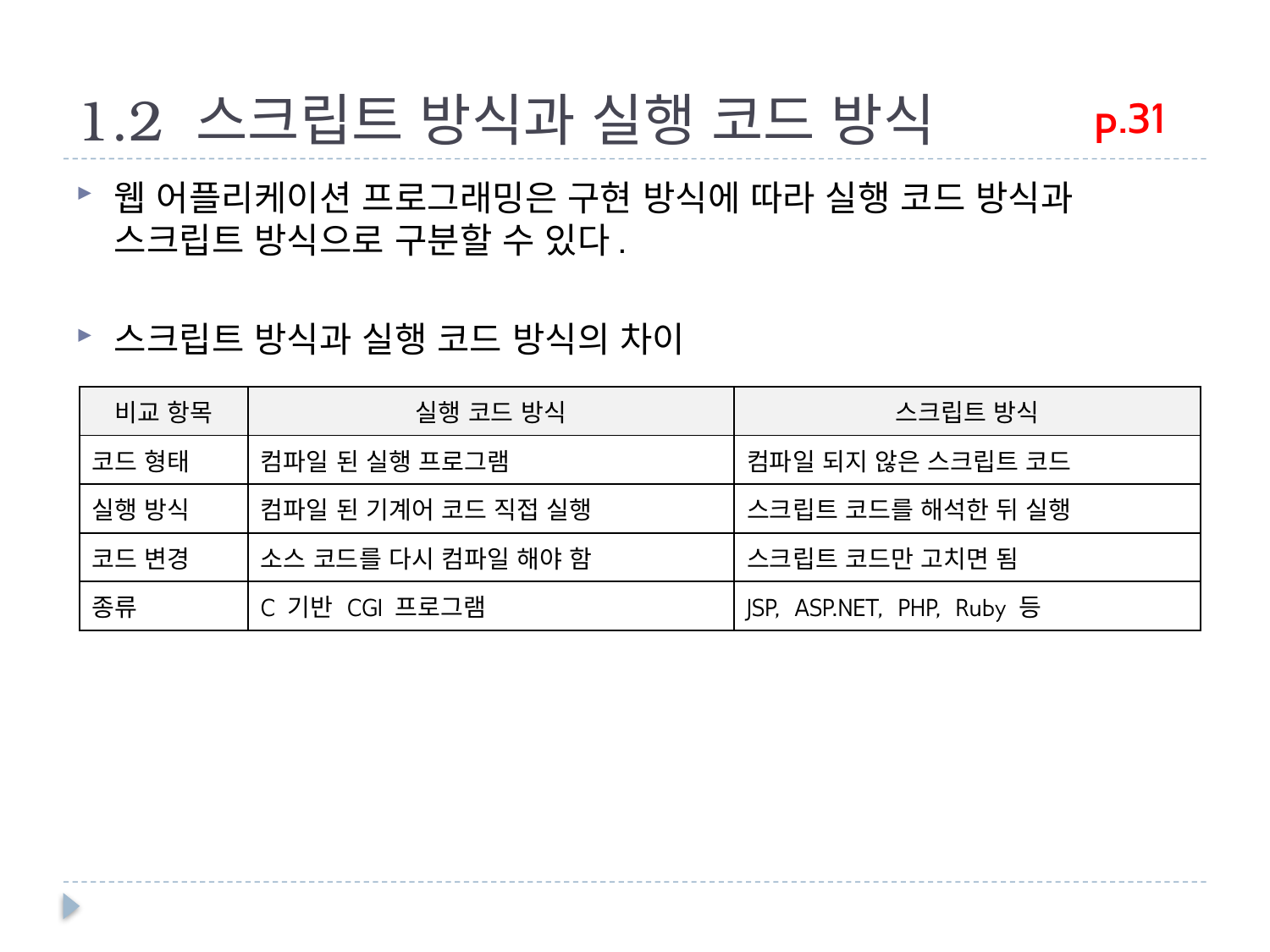

# 1.2 스크립트 방식과 실행 코드 방식
p.31
웹 어플리케이션 프로그래밍은 구현 방식에 따라 실행 코드 방식과 스크립트 방식으로 구분할 수 있다.

스크립트 방식과 실행 코드 방식의 차이
| 비교 항목 | 실행 코드 방식 | 스크립트 방식 |
| --- | --- | --- |
| 코드 형태 | 컴파일 된 실행 프로그램 | 컴파일 되지 않은 스크립트 코드 |
| 실행 방식 | 컴파일 된 기계어 코드 직접 실행 | 스크립트 코드를 해석한 뒤 실행 |
| 코드 변경 | 소스 코드를 다시 컴파일 해야 함 | 스크립트 코드만 고치면 됨 |
| 종류 | C 기반 CGI 프로그램 | JSP, ASP.NET, PHP, Ruby 등 |